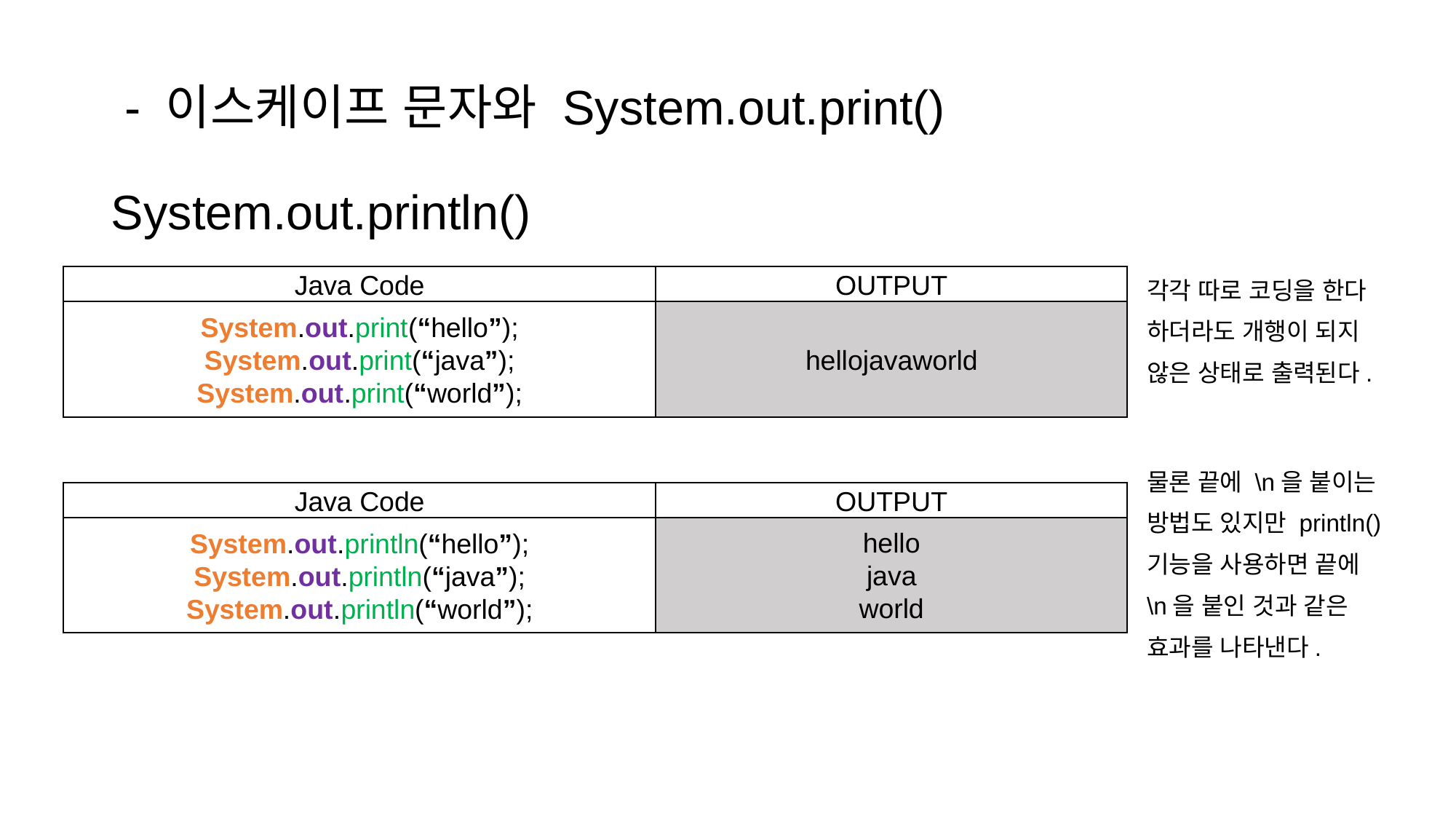

# - 이스케이프 문자와 System.out.print() System.out.println()
Java Code
OUTPUT
각각 따로 코딩을 한다
하더라도 개행이 되지
않은 상태로 출력된다.
hellojavaworld
System.out.print(“hello”);
System.out.print(“java”);
System.out.print(“world”);
물론 끝에 \n을 붙이는
방법도 있지만 println()
기능을 사용하면 끝에
\n을 붙인 것과 같은
효과를 나타낸다.
Java Code
OUTPUT
hello
java
world
System.out.println(“hello”);
System.out.println(“java”);
System.out.println(“world”);